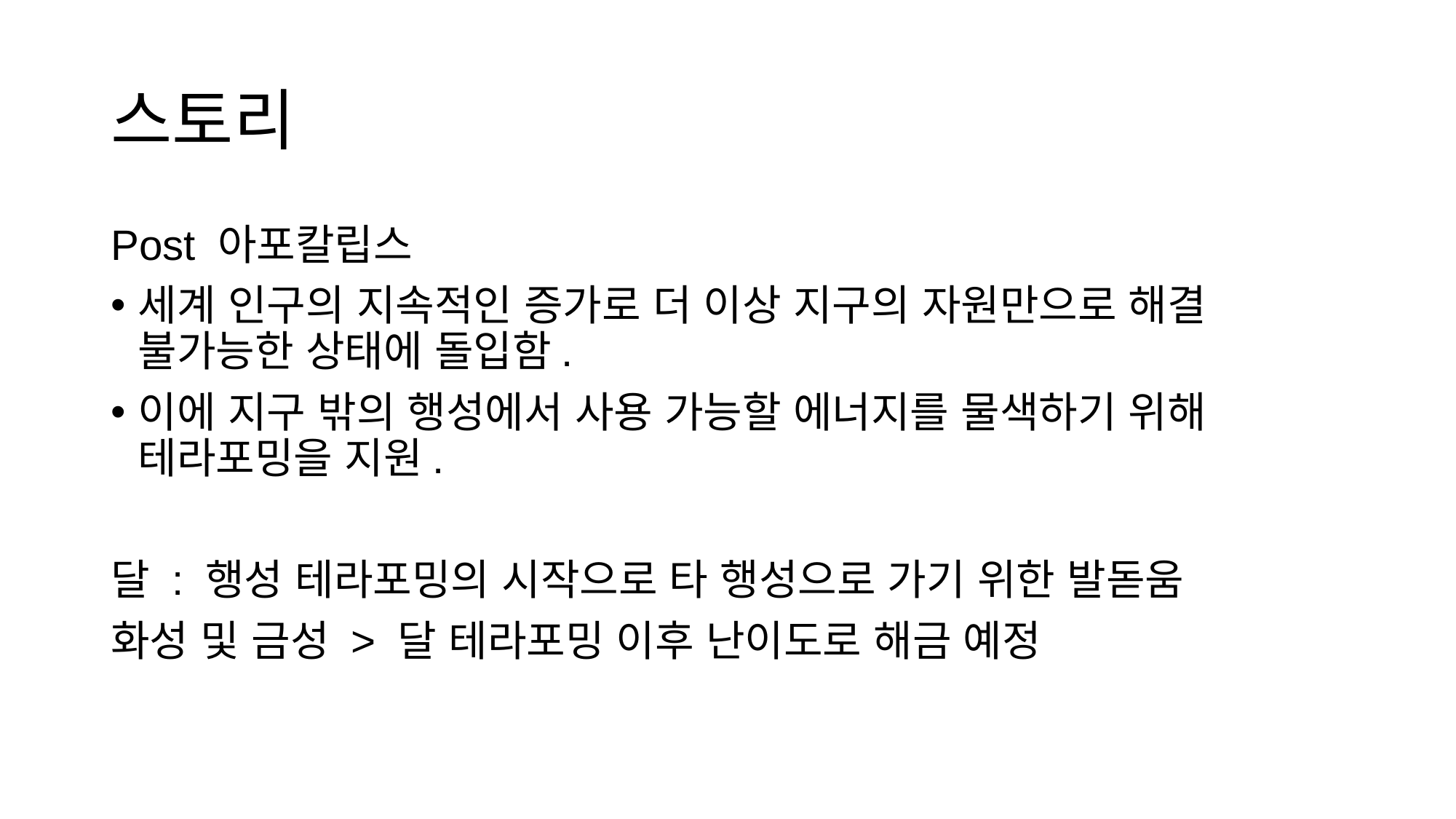

# 스토리
Post 아포칼립스
세계 인구의 지속적인 증가로 더 이상 지구의 자원만으로 해결 불가능한 상태에 돌입함.
이에 지구 밖의 행성에서 사용 가능할 에너지를 물색하기 위해 테라포밍을 지원.

달 : 행성 테라포밍의 시작으로 타 행성으로 가기 위한 발돋움
화성 및 금성 > 달 테라포밍 이후 난이도로 해금 예정